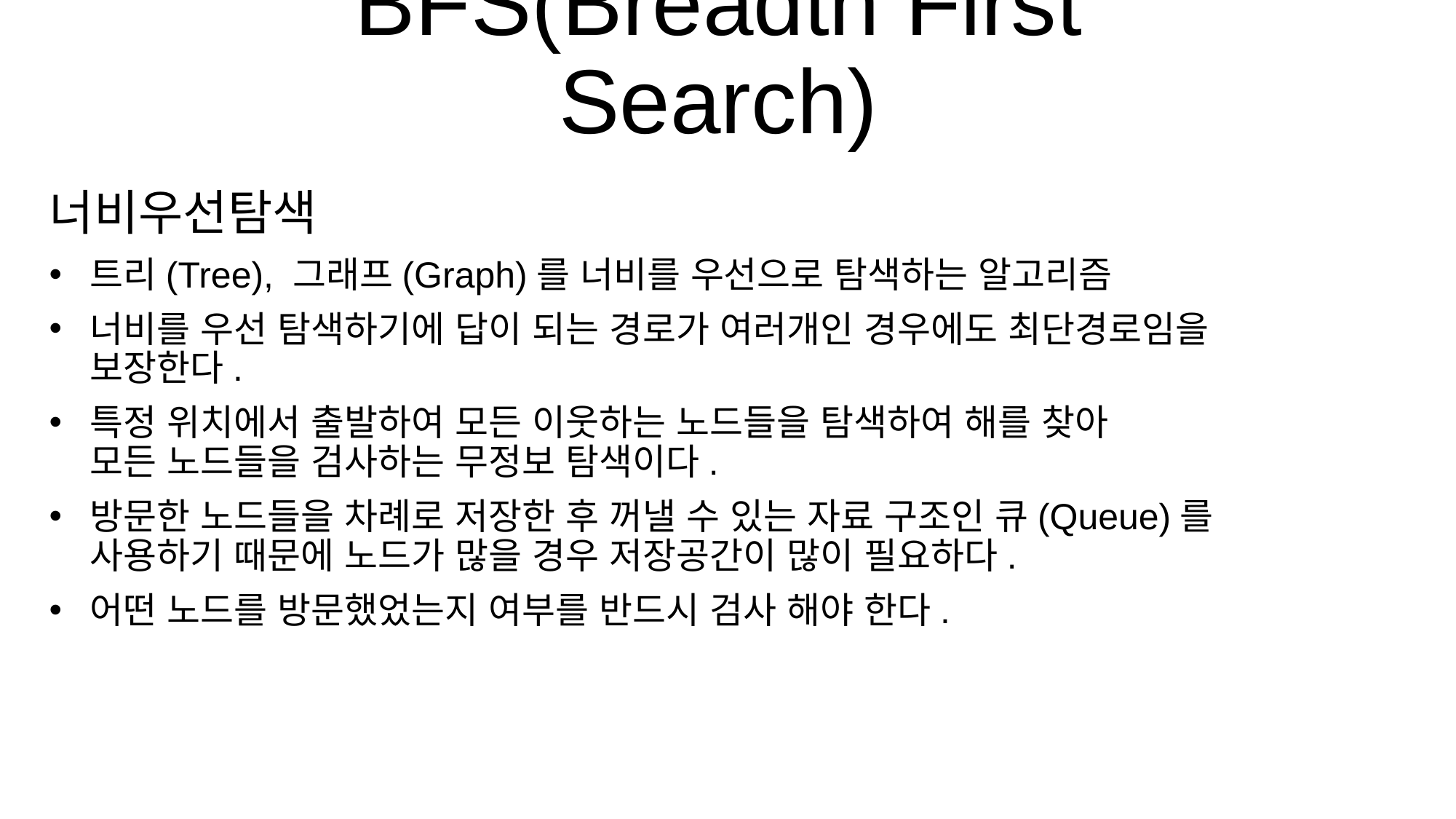

# BFS(Breadth First Search)
너비우선탐색
트리(Tree), 그래프(Graph)를 너비를 우선으로 탐색하는 알고리즘
너비를 우선 탐색하기에 답이 되는 경로가 여러개인 경우에도 최단경로임을 보장한다.
특정 위치에서 출발하여 모든 이웃하는 노드들을 탐색하여 해를 찾아
모든 노드들을 검사하는 무정보 탐색이다.
방문한 노드들을 차례로 저장한 후 꺼낼 수 있는 자료 구조인 큐(Queue)를
사용하기 때문에 노드가 많을 경우 저장공간이 많이 필요하다.
어떤 노드를 방문했었는지 여부를 반드시 검사 해야 한다.